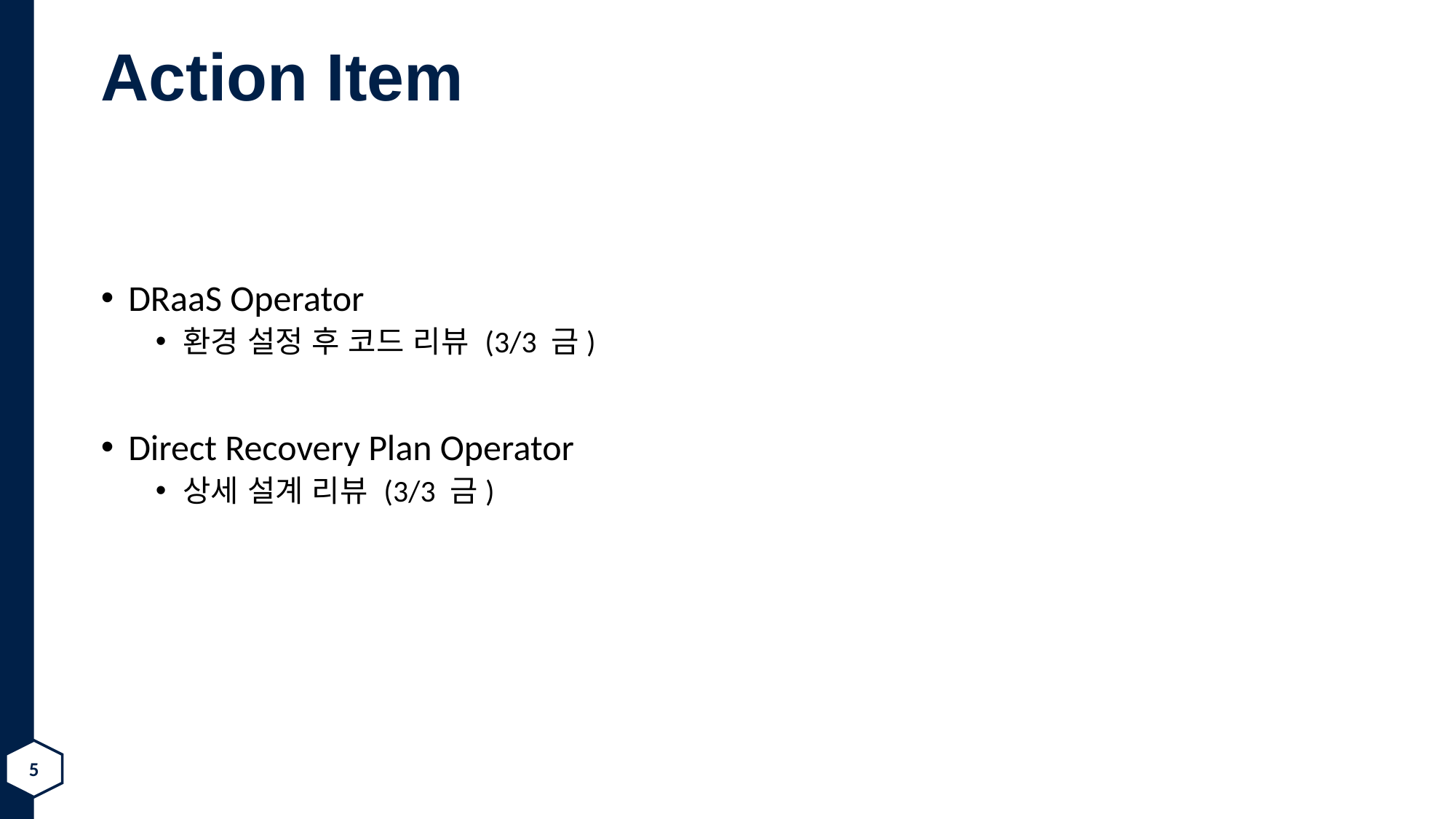

# Action Item

DRaaS Operator
환경 설정 후 코드 리뷰 (3/3 금)

Direct Recovery Plan Operator
상세 설계 리뷰 (3/3 금)